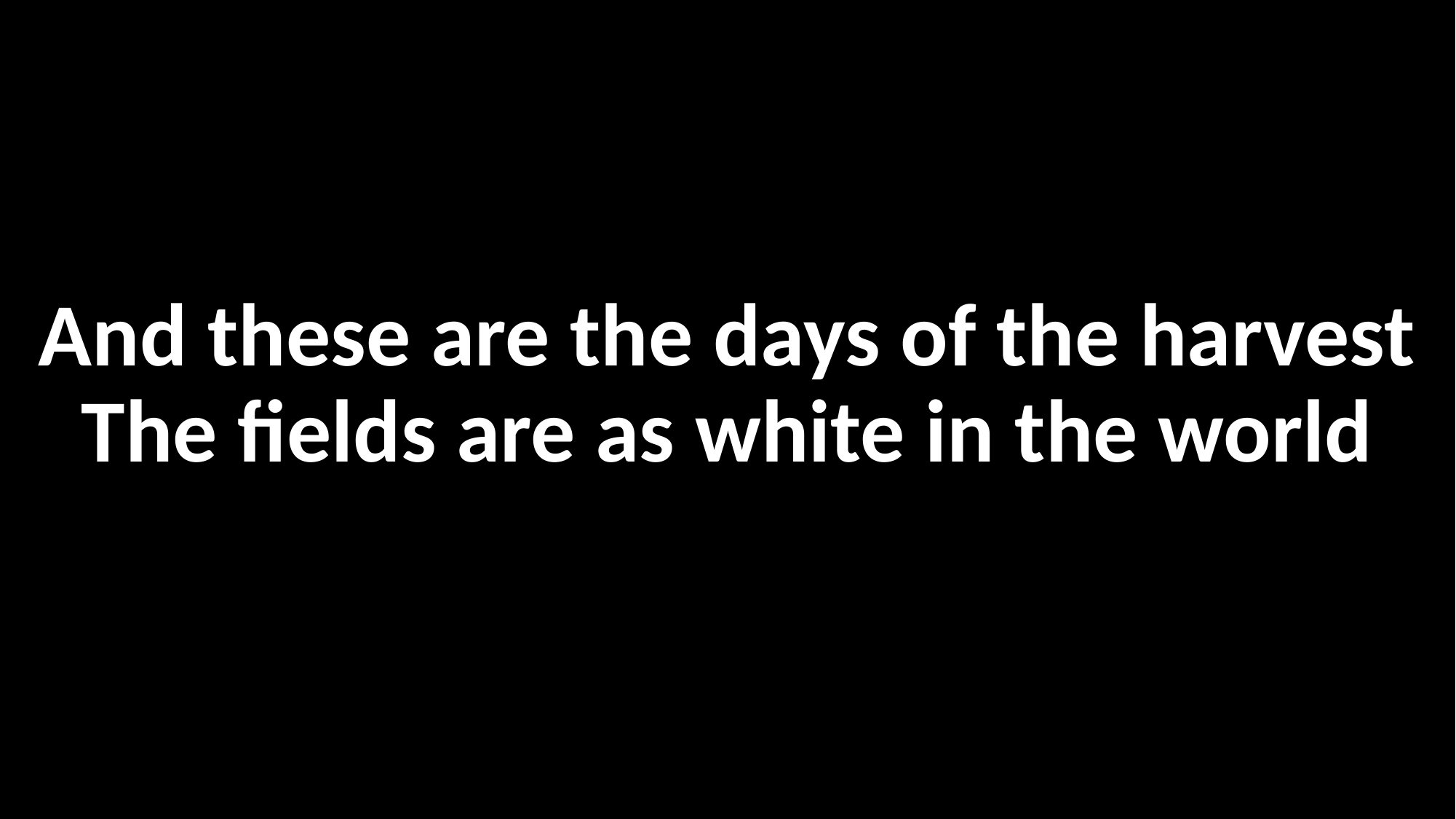

And these are the days of the harvest
The fields are as white in the world
추수할 때가 이르러
들판은 희어졌네